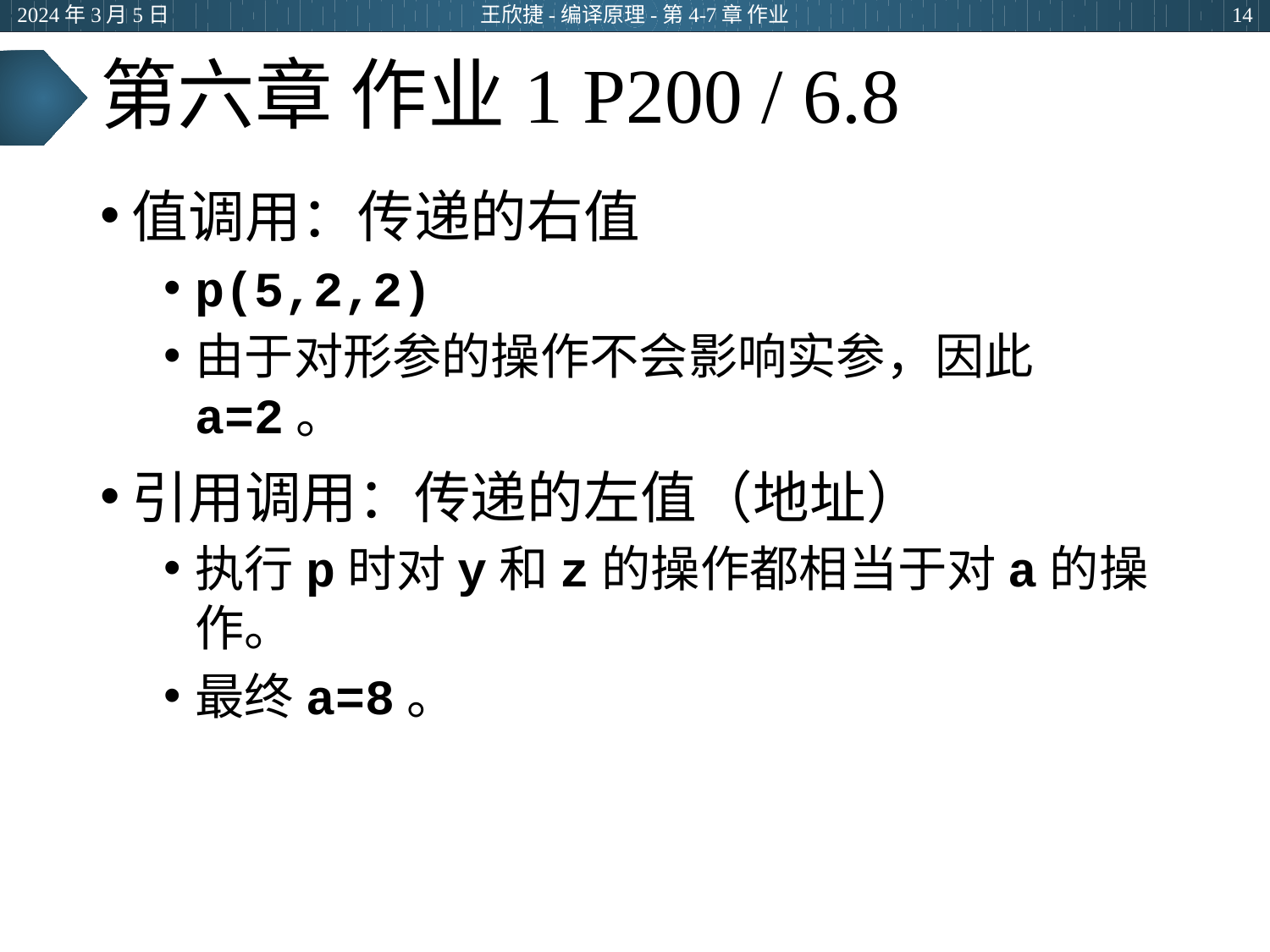

2024年3月5日
王欣捷-编译原理-第4-7章 作业
14
# 第六章 作业1 P200 / 6.8
值调用：传递的右值
p(5,2,2)
由于对形参的操作不会影响实参，因此a=2。
引用调用：传递的左值（地址）
执行p时对y和z的操作都相当于对a的操作。
最终a=8。